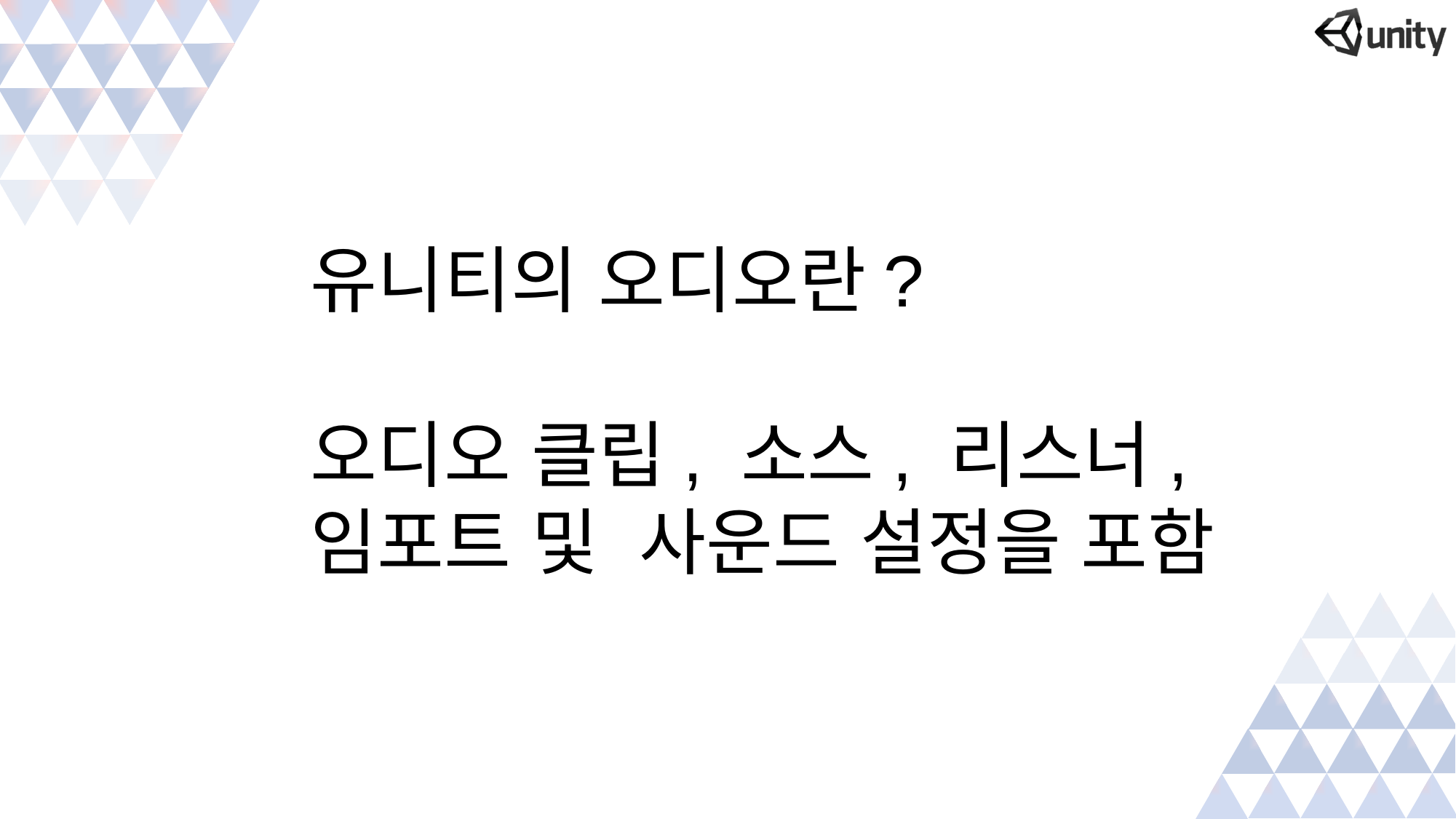

유니티의 오디오란?

오디오 클립, 소스, 리스너,
임포트 및  사운드 설정을 포함